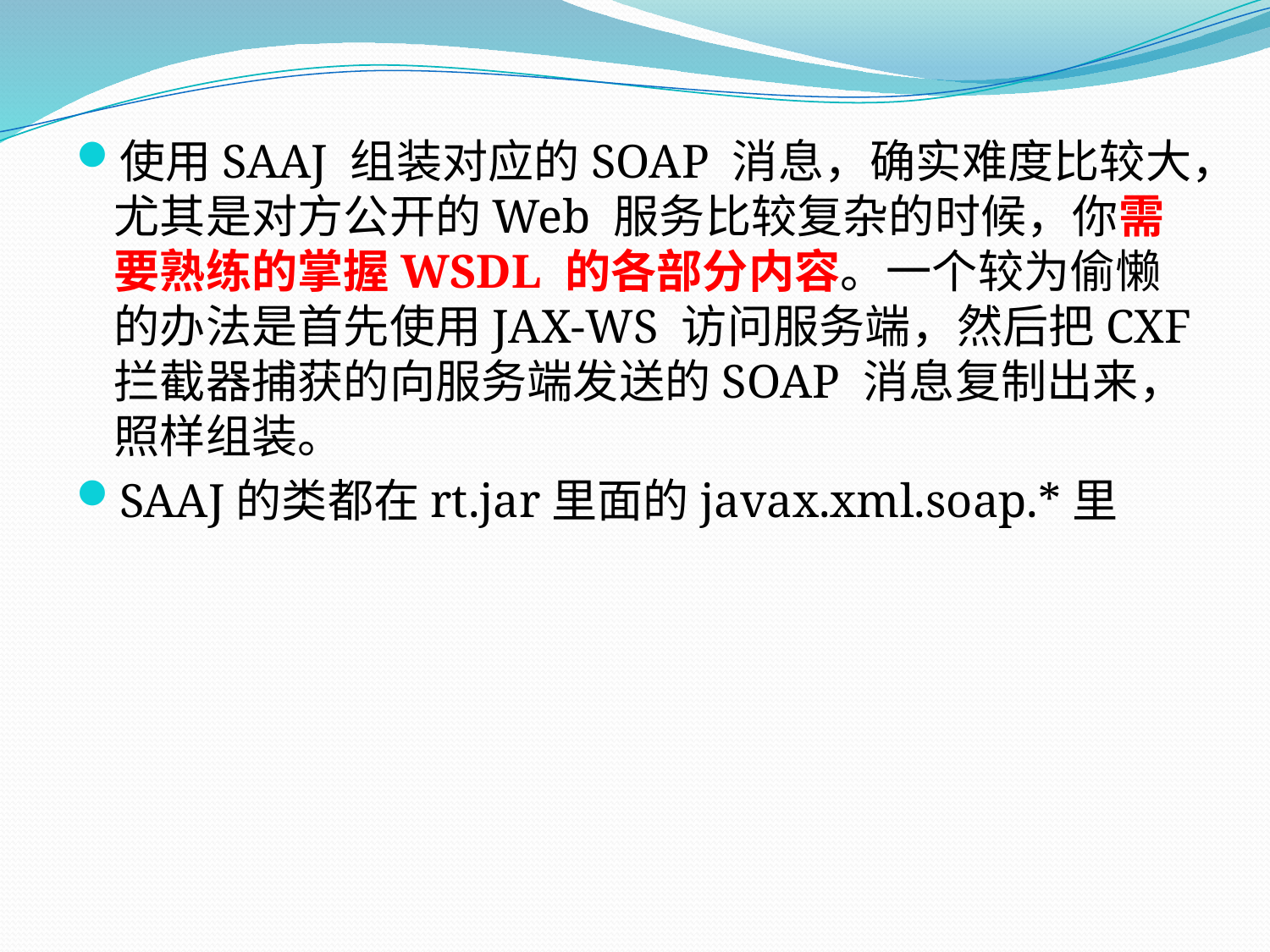

使用SAAJ 组装对应的SOAP 消息，确实难度比较大，尤其是对方公开的Web 服务比较复杂的时候，你需要熟练的掌握WSDL 的各部分内容。一个较为偷懒的办法是首先使用JAX-WS 访问服务端，然后把CXF 拦截器捕获的向服务端发送的SOAP 消息复制出来，照样组装。
SAAJ的类都在rt.jar里面的javax.xml.soap.*里